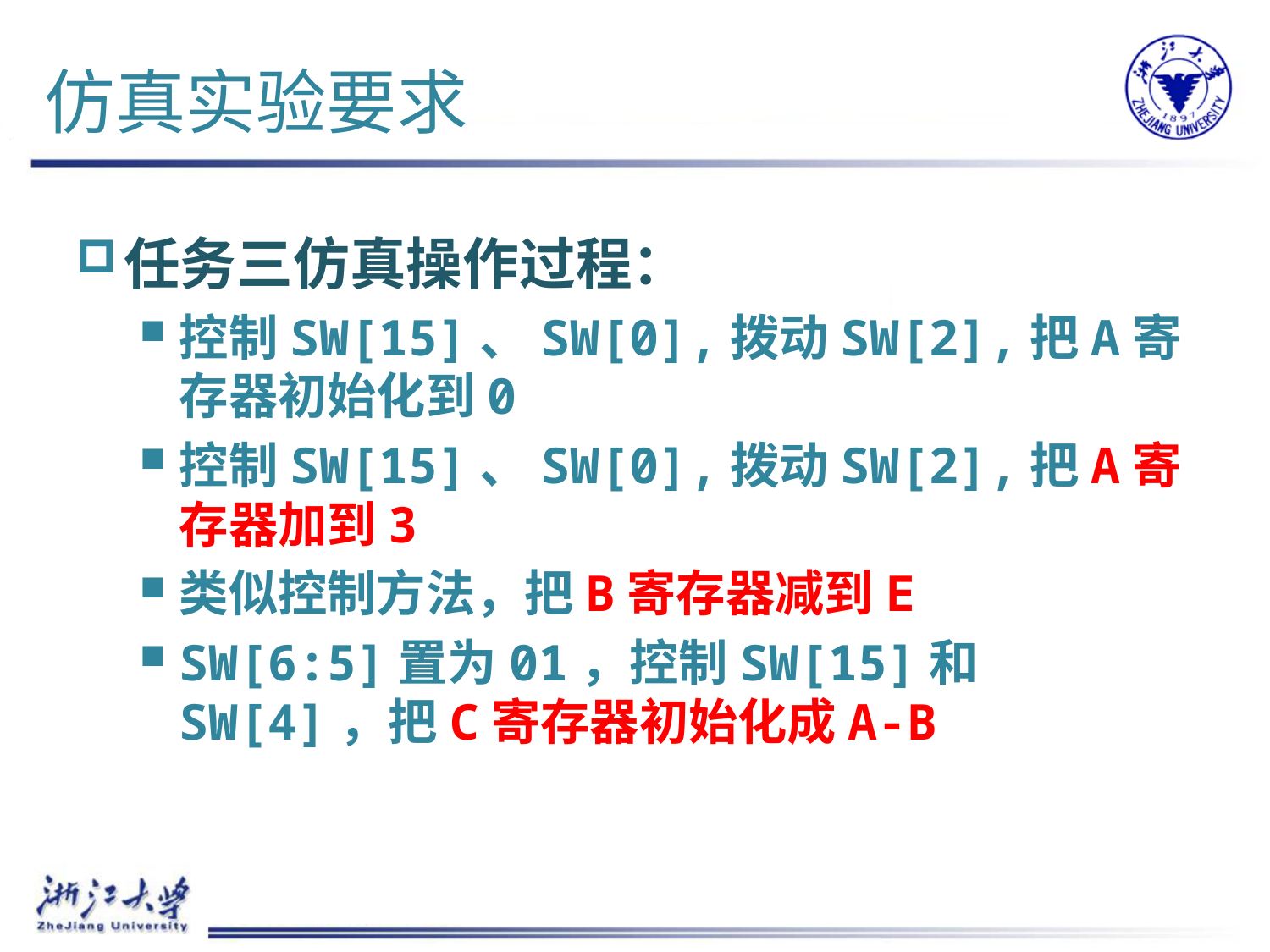

# 仿真实验要求
任务三仿真操作过程：
控制SW[15]、SW[0],拨动SW[2],把A寄存器初始化到0
控制SW[15]、SW[0],拨动SW[2],把A寄存器加到3
类似控制方法，把B寄存器减到E
SW[6:5]置为01，控制SW[15]和SW[4]，把C寄存器初始化成A-B